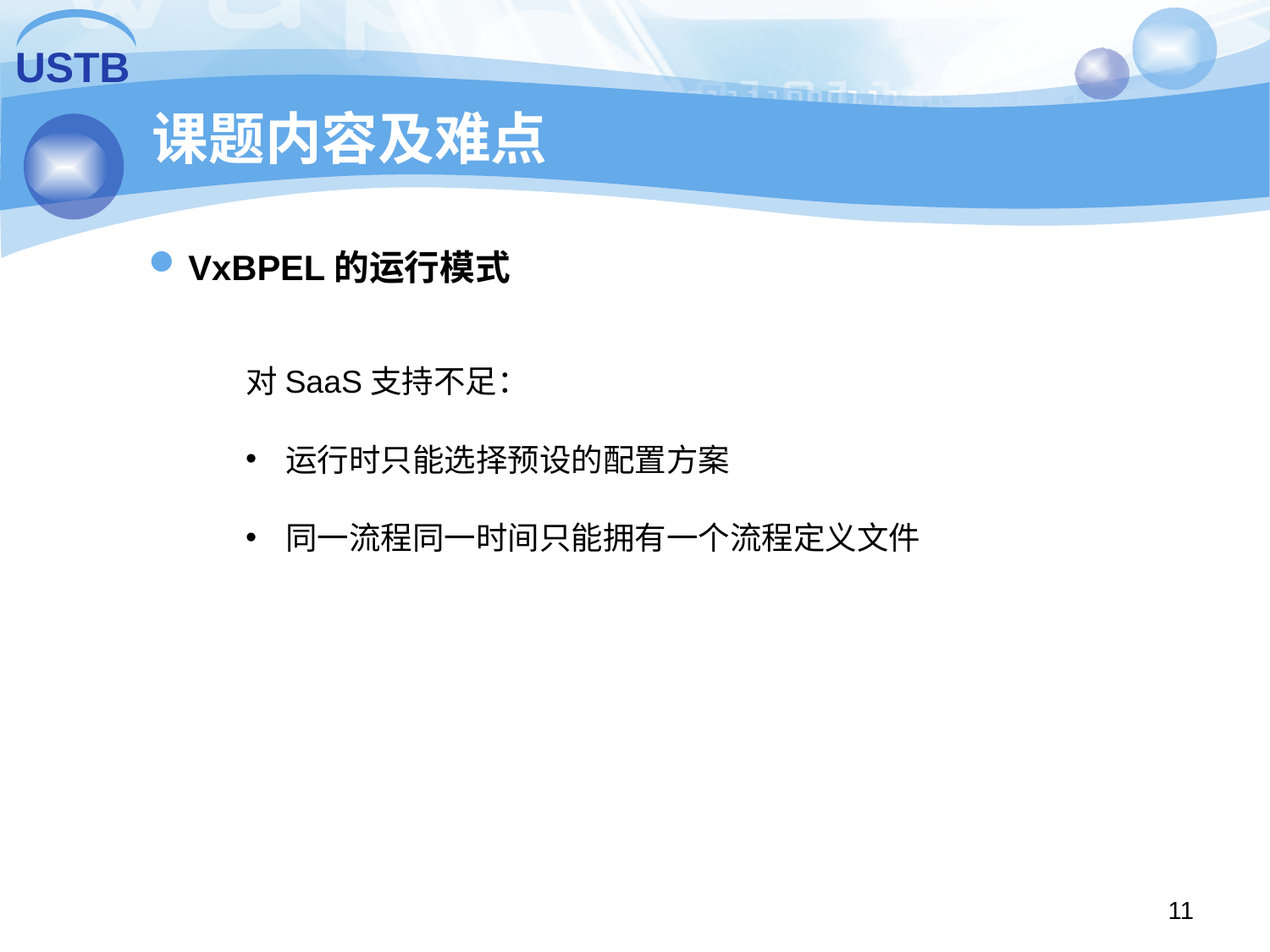

USTB
# 课题内容及难点

VxBPEL的运行模式
对SaaS支持不足：
运行时只能选择预设的配置方案
同一流程同一时间只能拥有一个流程定义文件

11